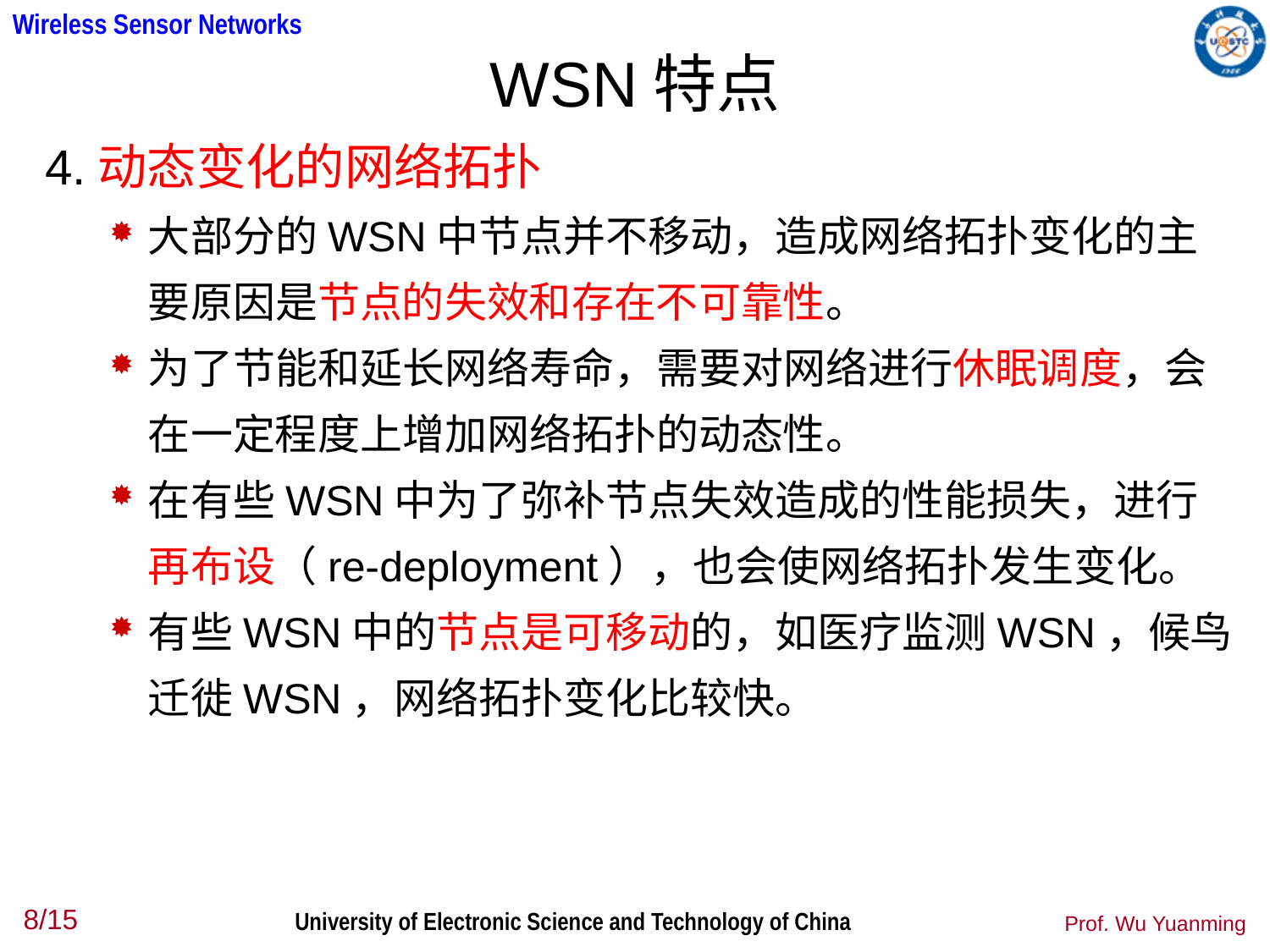

# WSN特点
4.动态变化的网络拓扑
大部分的WSN中节点并不移动，造成网络拓扑变化的主要原因是节点的失效和存在不可靠性。
为了节能和延长网络寿命，需要对网络进行休眠调度，会在一定程度上增加网络拓扑的动态性。
在有些WSN中为了弥补节点失效造成的性能损失，进行再布设（re-deployment），也会使网络拓扑发生变化。
有些WSN中的节点是可移动的，如医疗监测WSN，候鸟迁徙WSN，网络拓扑变化比较快。

8/15
Prof. Wu Yuanming